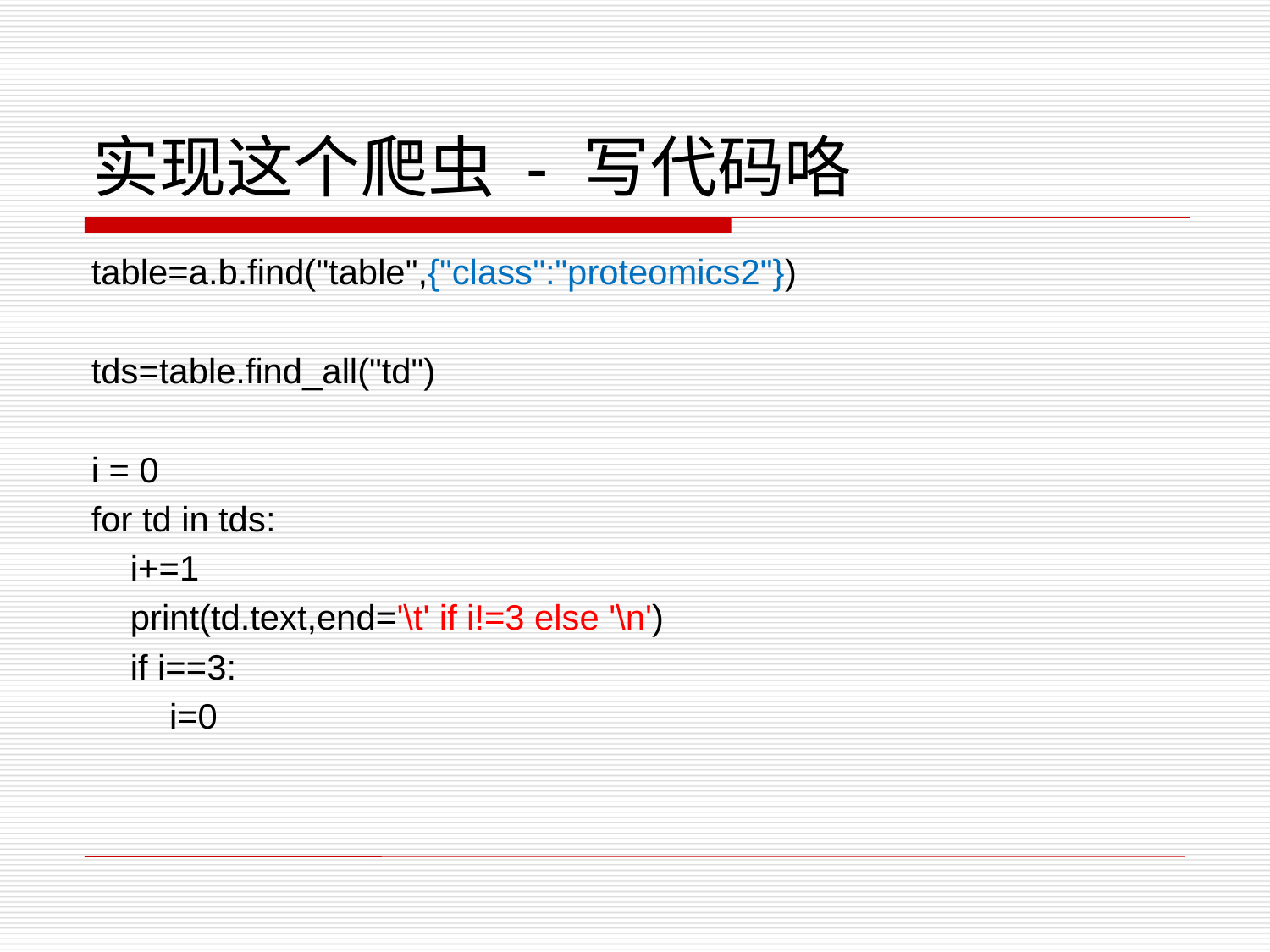

# 实现这个爬虫 - 写代码咯
table=a.b.find("table",{"class":"proteomics2"})

tds=table.find_all("td")

i = 0
for td in tds:
    i+=1
    print(td.text,end='\t' if i!=3 else '\n')
    if i==3:
        i=0